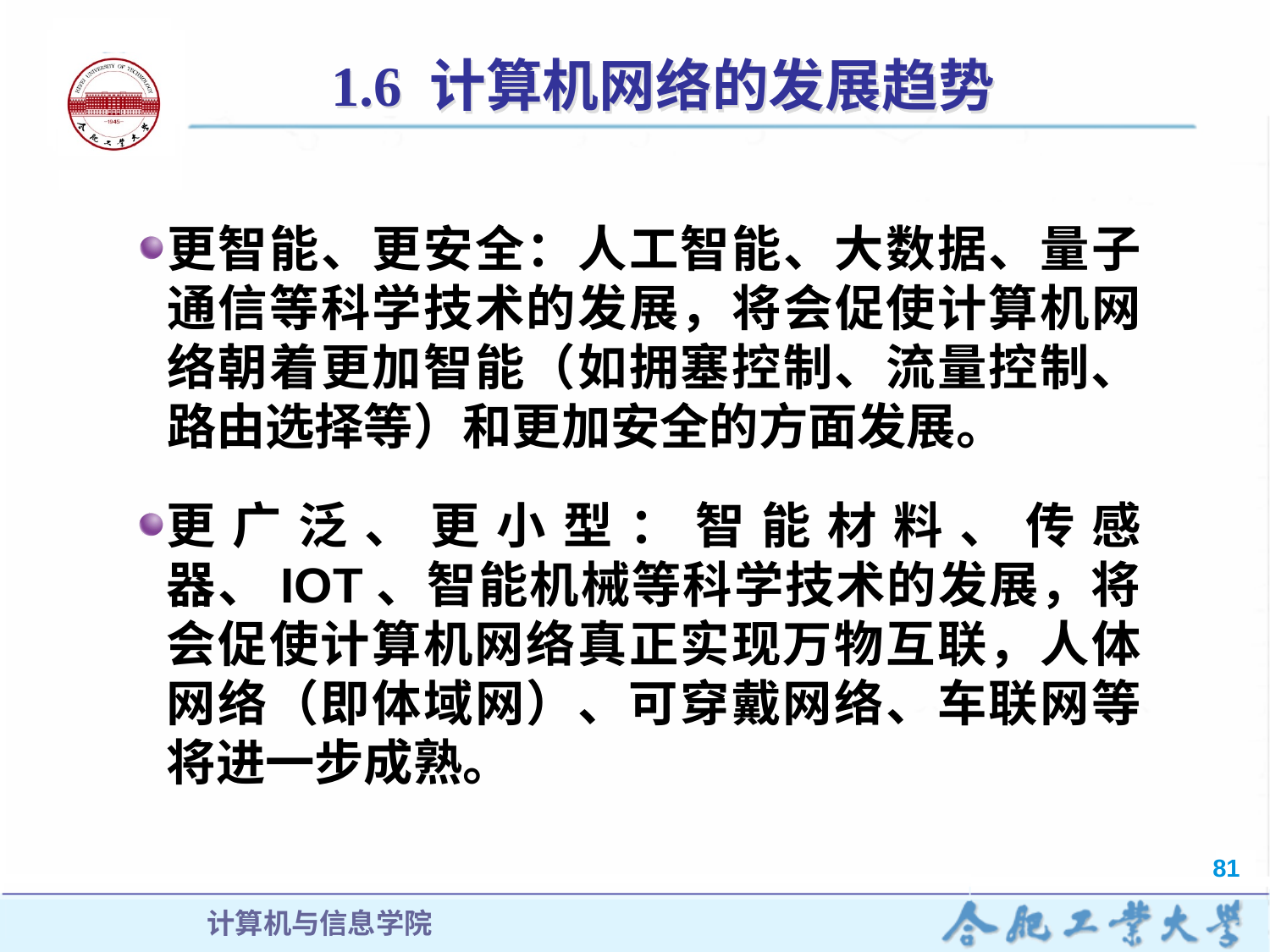

# 1.6 计算机网络的发展趋势
更智能、更安全：人工智能、大数据、量子通信等科学技术的发展，将会促使计算机网络朝着更加智能（如拥塞控制、流量控制、路由选择等）和更加安全的方面发展。
更广泛、更小型：智能材料、传感器、IOT、智能机械等科学技术的发展，将会促使计算机网络真正实现万物互联，人体网络（即体域网）、可穿戴网络、车联网等将进一步成熟。